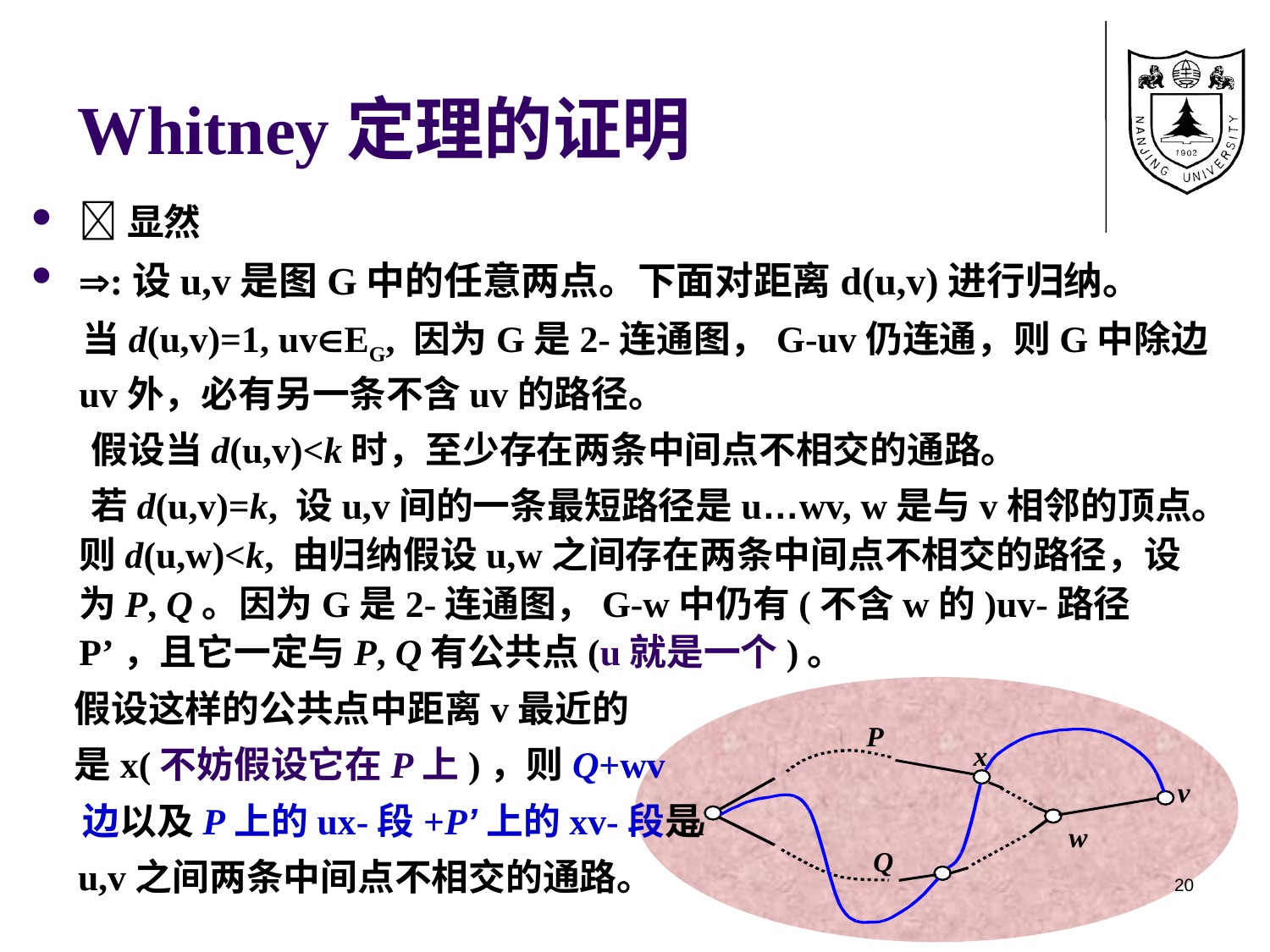

# Whitney定理的证明
⇐显然
⇒:设u,v是图G中的任意两点。下面对距离d(u,v)进行归纳。
     当d(u,v)=1, uv∈EG, 因为G是2-连通图，G-uv仍连通，则G中除边uv外，必有另一条不含uv的路径。
      假设当d(u,v)<k时，至少存在两条中间点不相交的通路。
      若d(u,v)=k, 设u,v间的一条最短路径是u…wv, w是与v相邻的顶点。则d(u,w)<k, 由归纳假设u,w之间存在两条中间点不相交的路径，设为P, Q。因为G是2-连通图，G-w中仍有(不含w的)uv-路径P’，且它一定与P, Q有公共点(u就是一个)。
    假设这样的公共点中距离v最近的
    是x(不妨假设它在P上)，则Q+wv
     边以及P上的ux-段+P’上的xv-段是
     u,v之间两条中间点不相交的通路。

P

x

v

u

w

Q

20